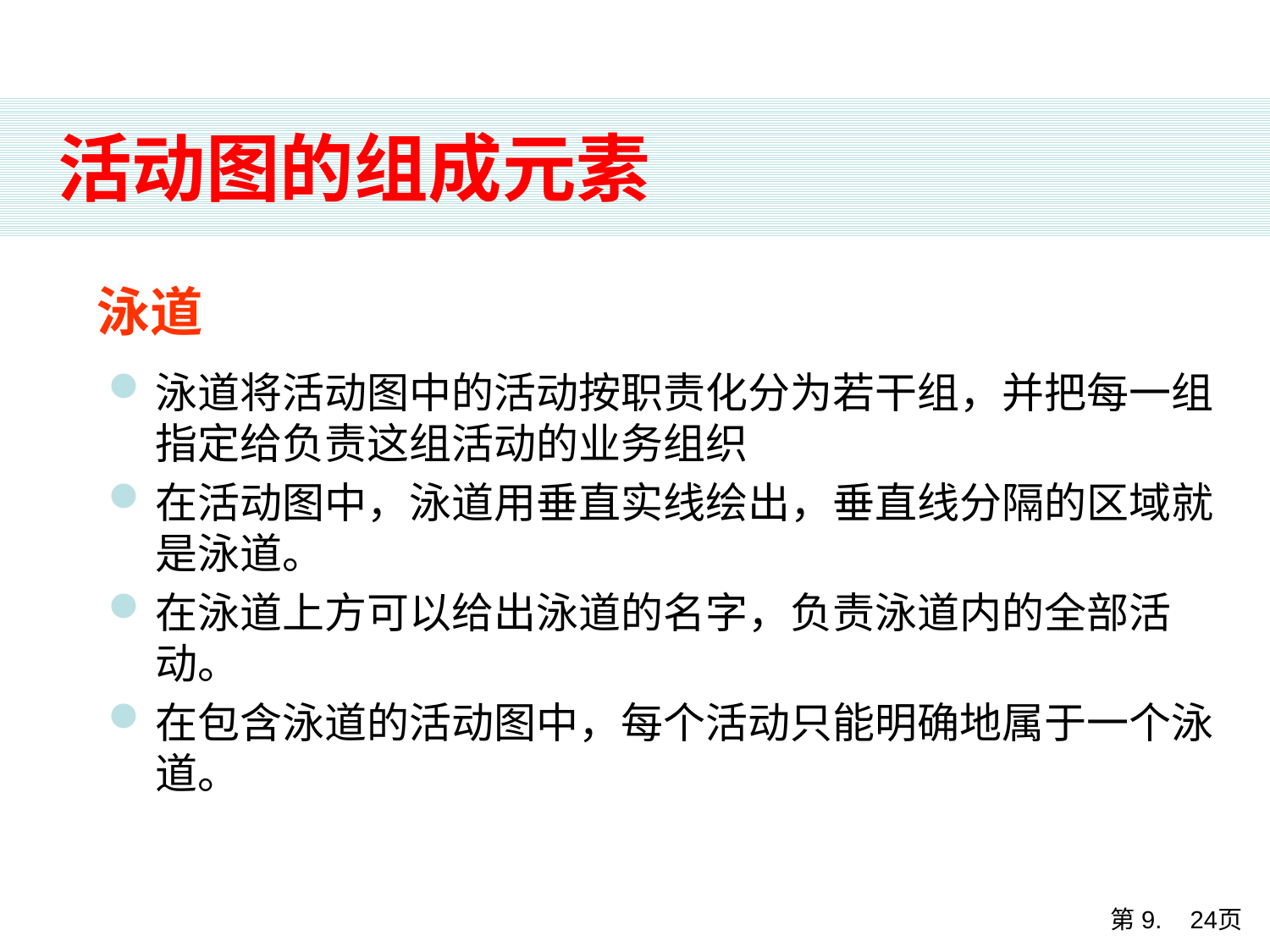

# 活动图的组成元素
泳道
泳道将活动图中的活动按职责化分为若干组，并把每一组指定给负责这组活动的业务组织
在活动图中，泳道用垂直实线绘出，垂直线分隔的区域就是泳道。
在泳道上方可以给出泳道的名字，负责泳道内的全部活动。
在包含泳道的活动图中，每个活动只能明确地属于一个泳道。
第9.    24页